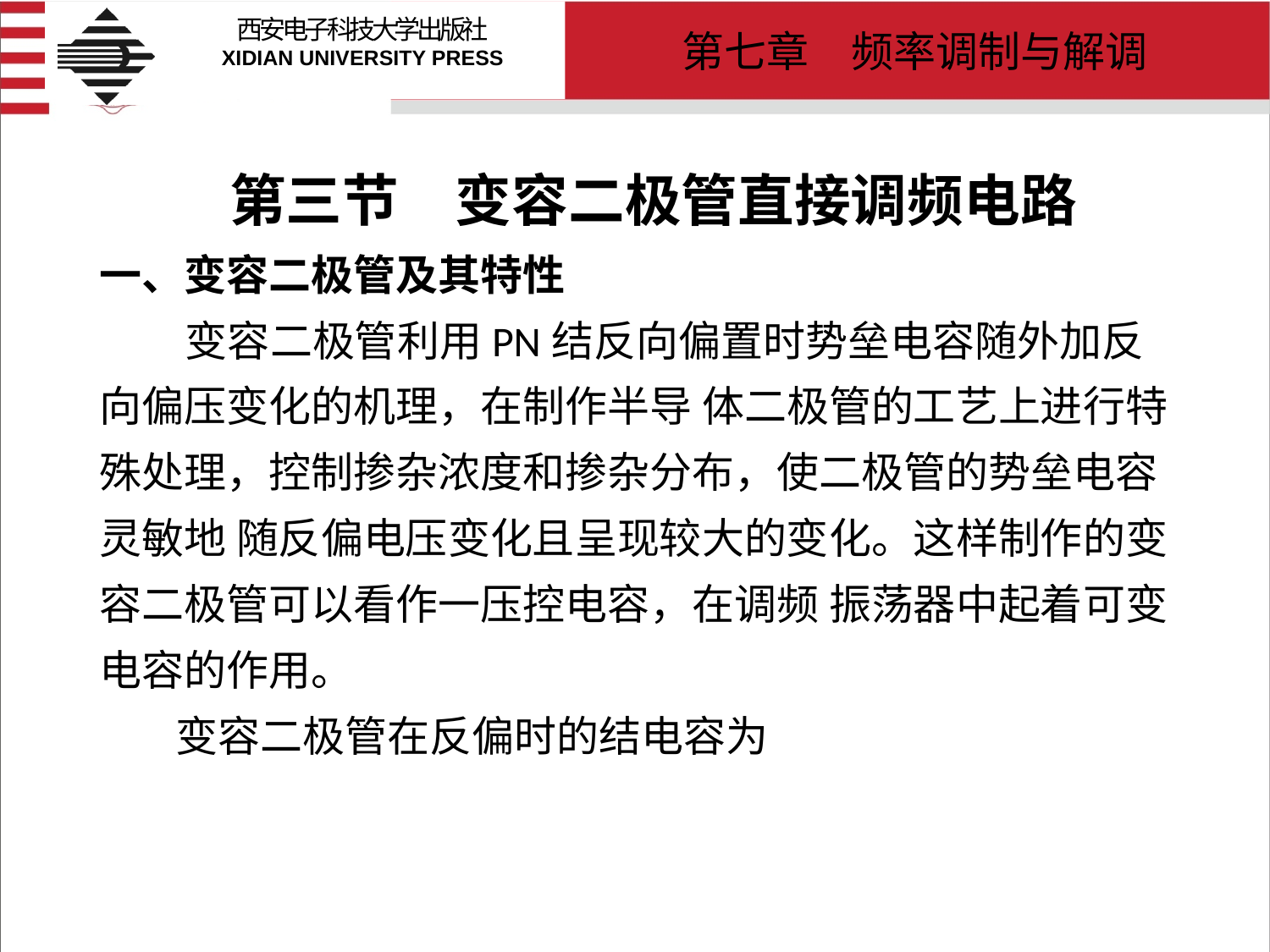

# 第三节　变容二极管直接调频电路 一、变容二极管及其特性 变容二极管利用PN结反向偏置时势垒电容随外加反向偏压变化的机理，在制作半导 体二极管的工艺上进行特殊处理，控制掺杂浓度和掺杂分布，使二极管的势垒电容灵敏地 随反偏电压变化且呈现较大的变化。这样制作的变容二极管可以看作一压控电容，在调频 振荡器中起着可变电容的作用。 变容二极管在反偏时的结电容为